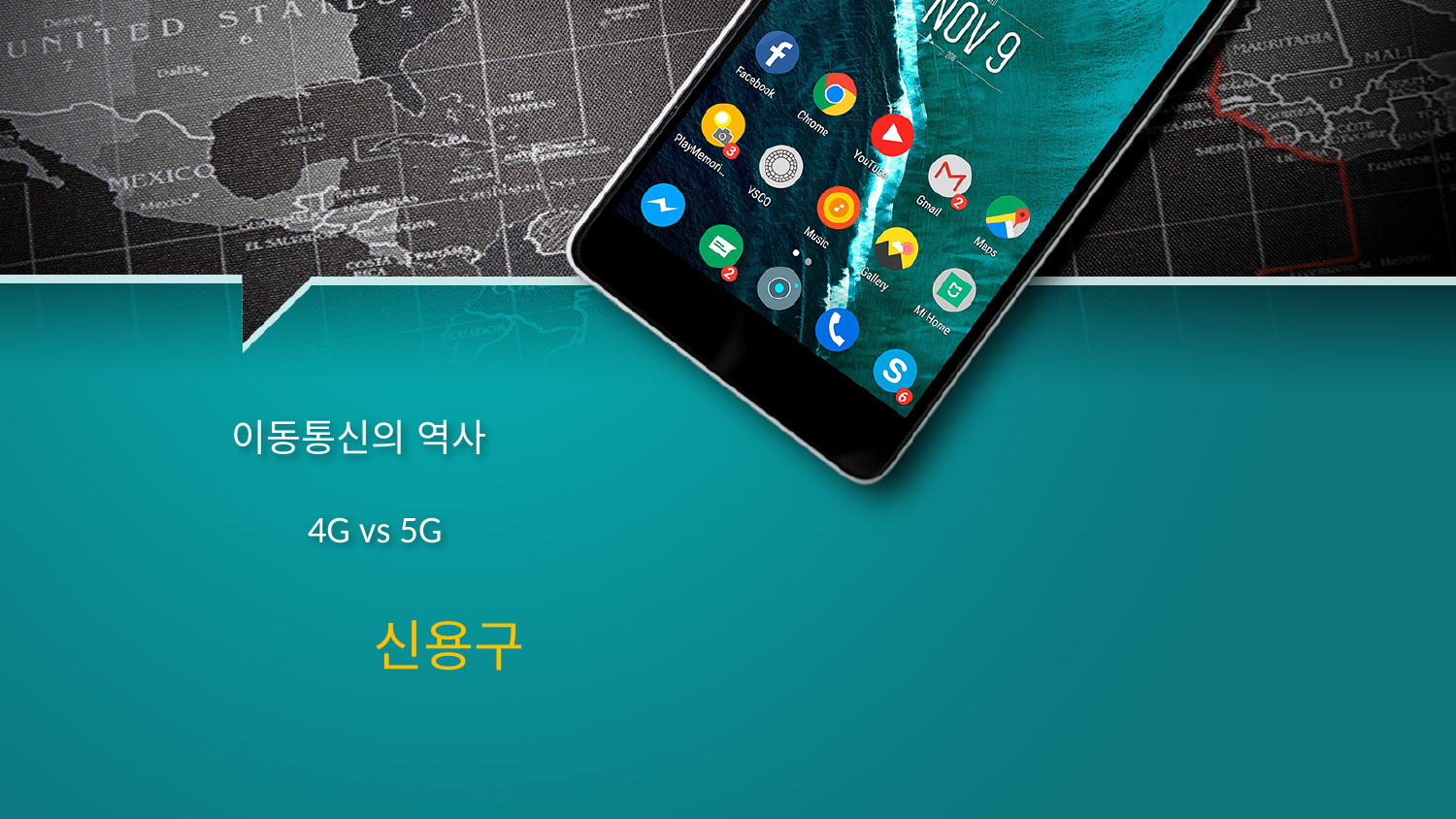

# 이동통신의 역사 4G vs 5G
											신용구